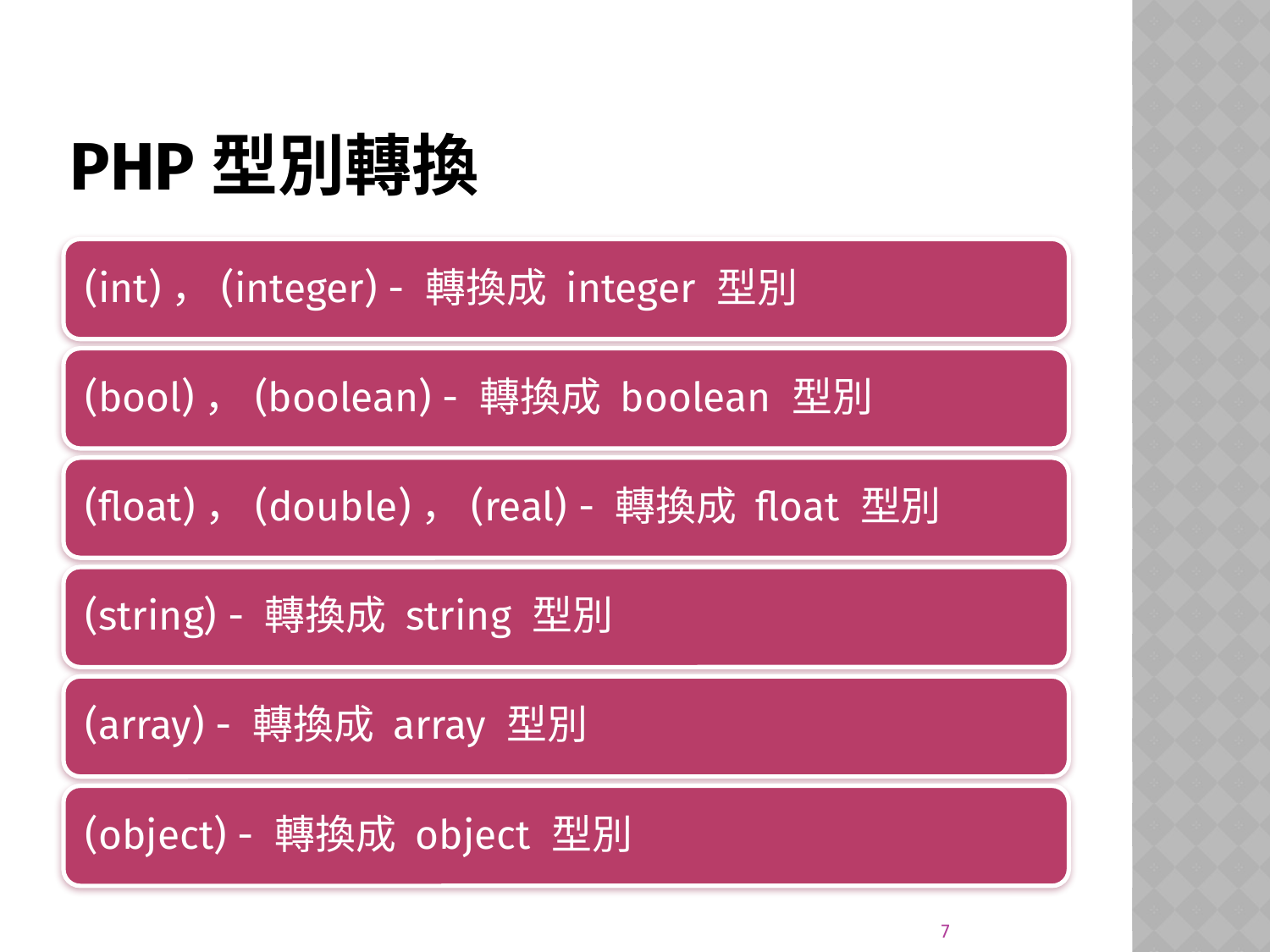

# PHP型別轉換
(int)，(integer) - 轉換成 integer 型別
(bool)，(boolean) - 轉換成 boolean 型別
(float)，(double)，(real) - 轉換成 float 型別
(string) - 轉換成 string 型別
(array) - 轉換成 array 型別
(object) - 轉換成 object 型別

7